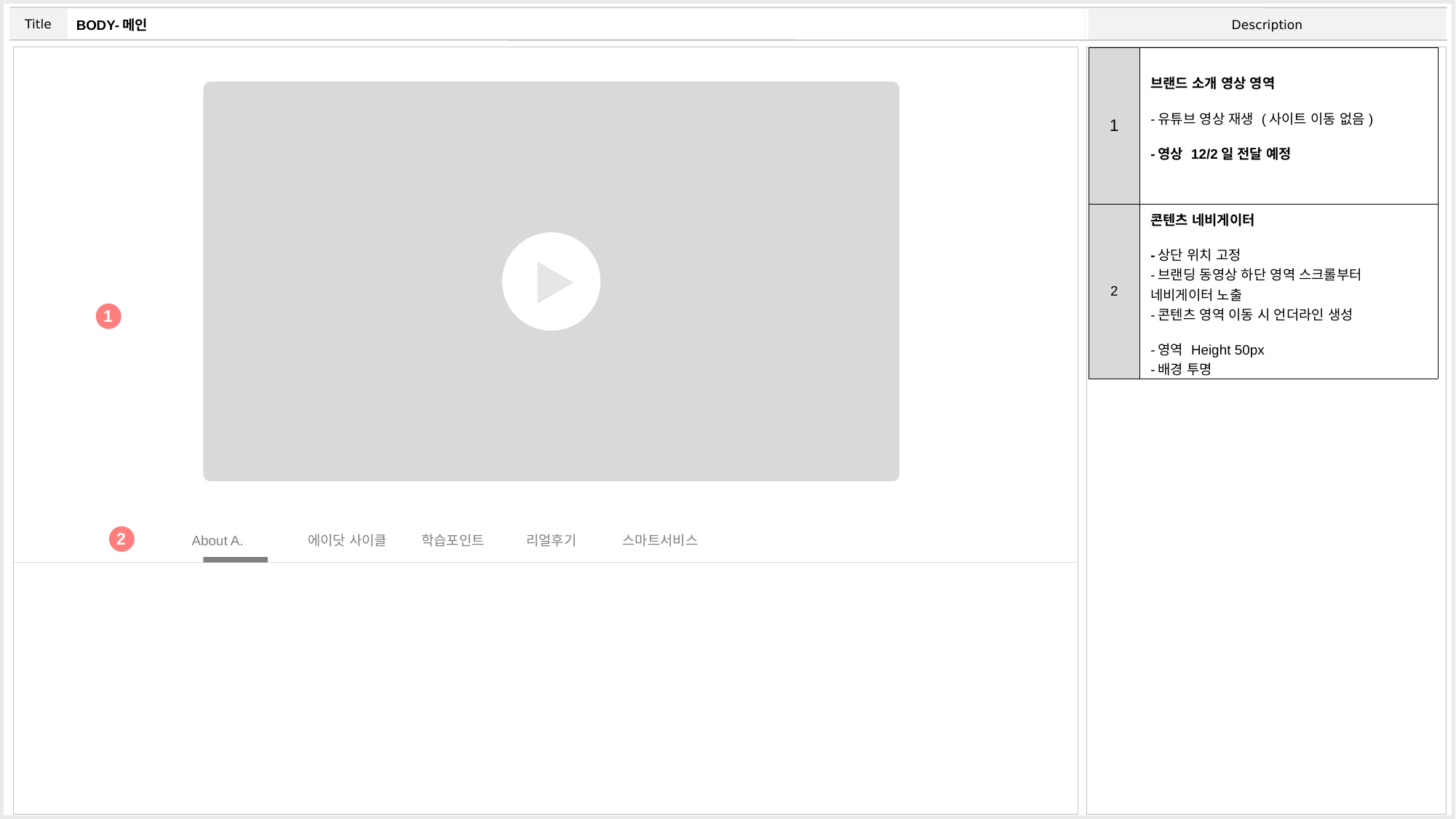

BODY-메인
| 1 | 브랜드 소개 영상 영역 -유튜브 영상 재생 (사이트 이동 없음) -영상 12/2일 전달 예정 |
| --- | --- |
| 2 | 콘텐츠 네비게이터 -상단 위치 고정 -브랜딩 동영상 하단 영역 스크롤부터 네비게이터 노출 -콘텐츠 영역 이동 시 언더라인 생성 -영역 Height 50px -배경 투명 |

1

2

About A.                에이닷 사이클         학습포인트           리얼후기            스마트서비스